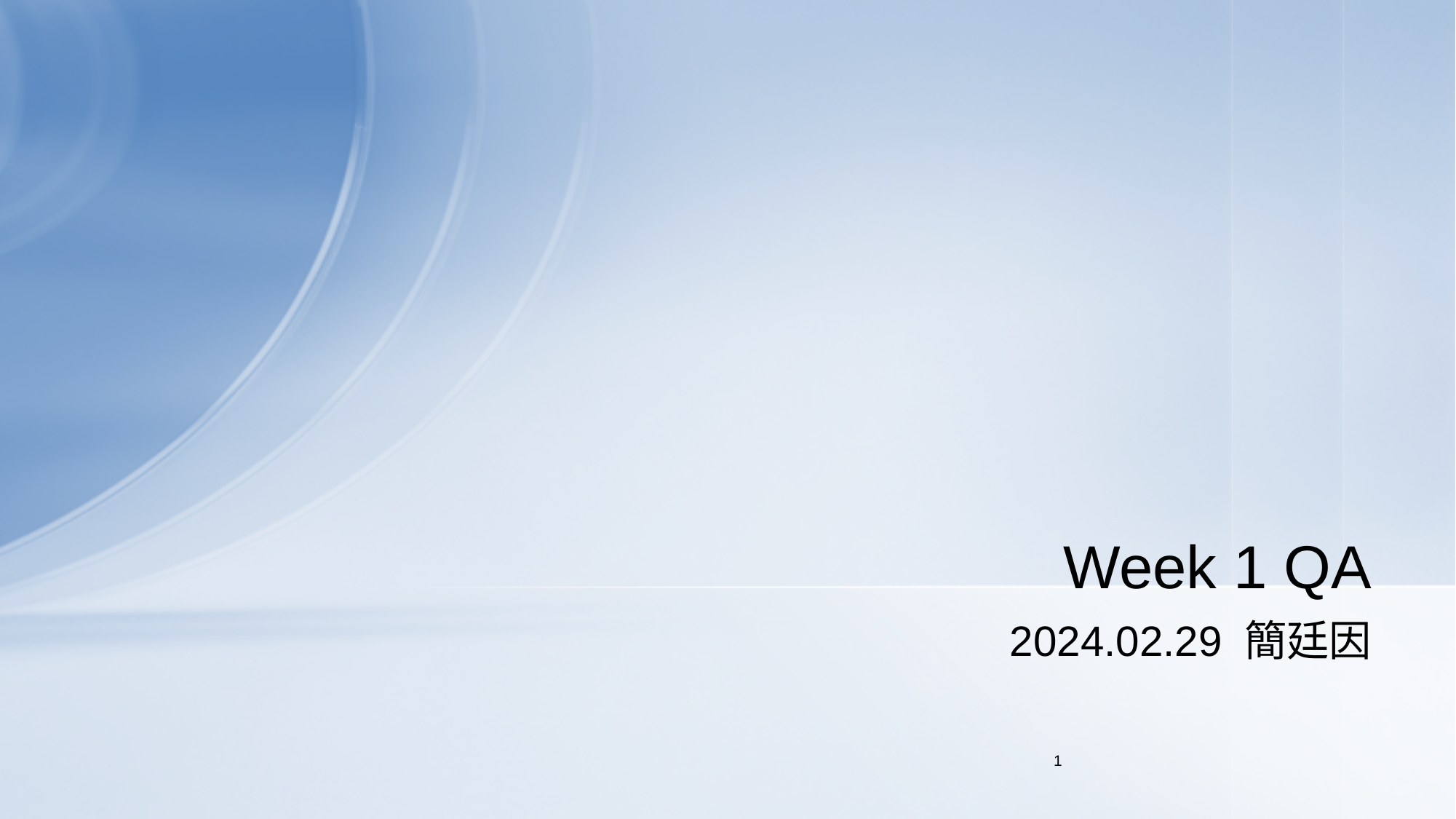

# Week 1 QA
2024.02.29 簡廷因
1